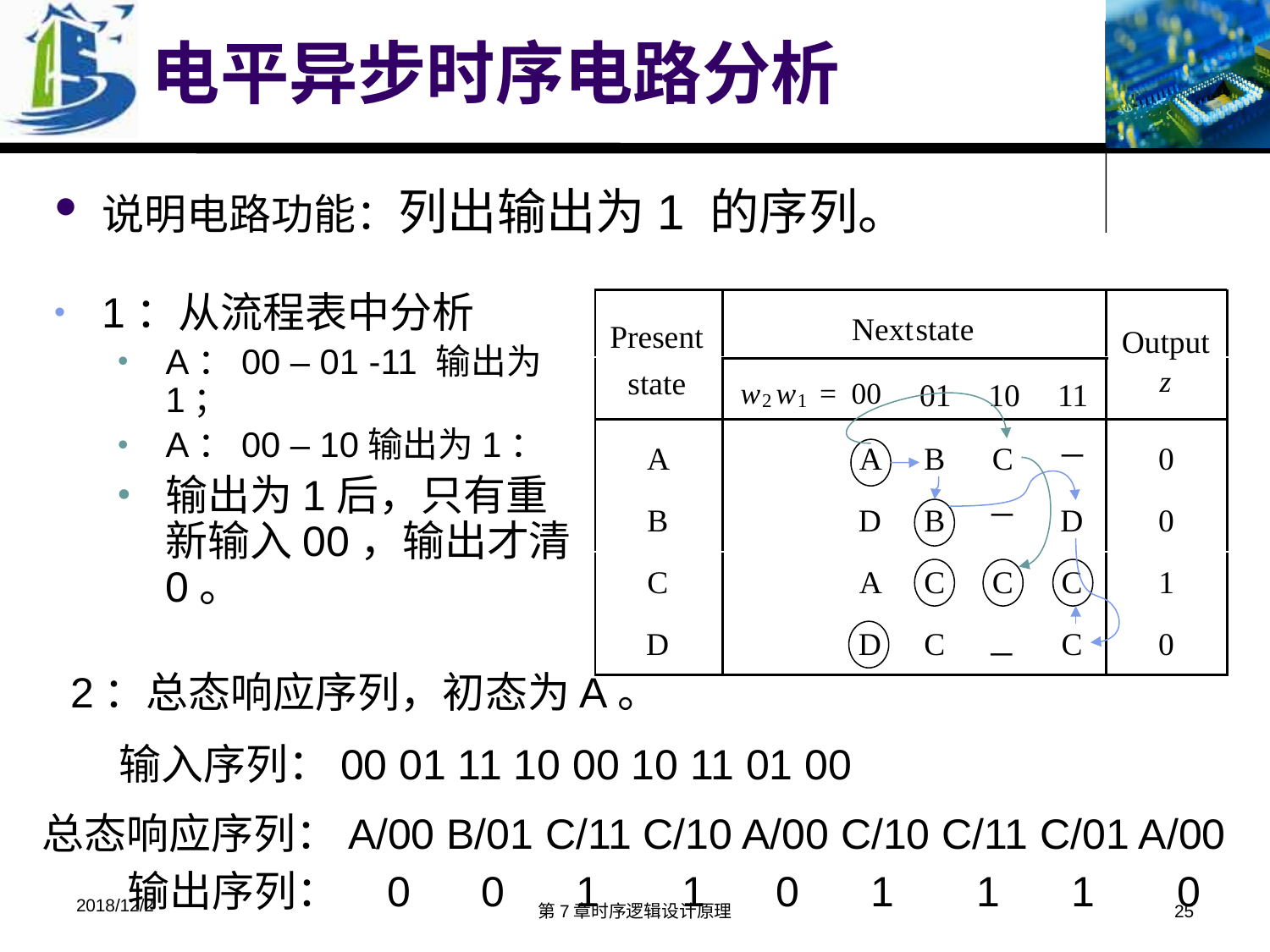

# 电平异步时序电路分析
说明电路功能：列出输出为1 的序列。
1：从流程表中分析
A：00 – 01 -11 输出为1；
A：00 – 10输出为1：
输出为1后，只有重新输入00，输出才清0。

Next
state
Present
Output

z
state
w
w
=
00
01
10
11
2
1
–

A
A
B
C
0

–

B
D
B
D
0

C
A
C
C
C
1

D
D
C
C
0

–
2：总态响应序列，初态为A。
    输入序列：00 01 11 10 00 10 11 01 00
总态响应序列：A/00 B/01 C/11 C/10 A/00 C/10 C/11 C/01 A/00
输出序列：    0      0      1       1      0      1       1      1       0
2018/12/2
第7章时序逻辑设计原理
25